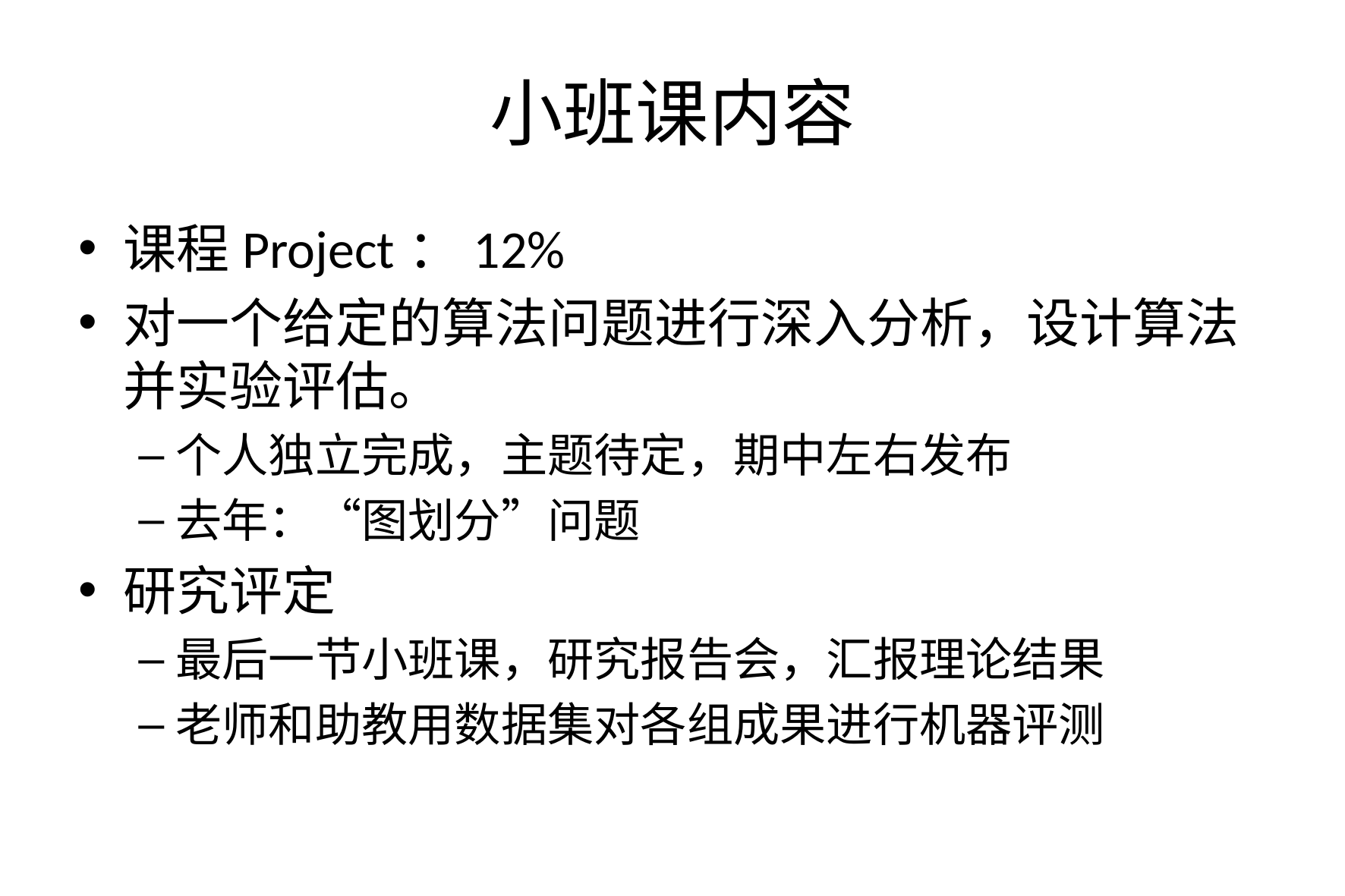

# 小班课内容
课程Project：12%
对一个给定的算法问题进行深入分析，设计算法并实验评估。
个人独立完成，主题待定，期中左右发布
去年：“图划分”问题
研究评定
最后一节小班课，研究报告会，汇报理论结果
老师和助教用数据集对各组成果进行机器评测